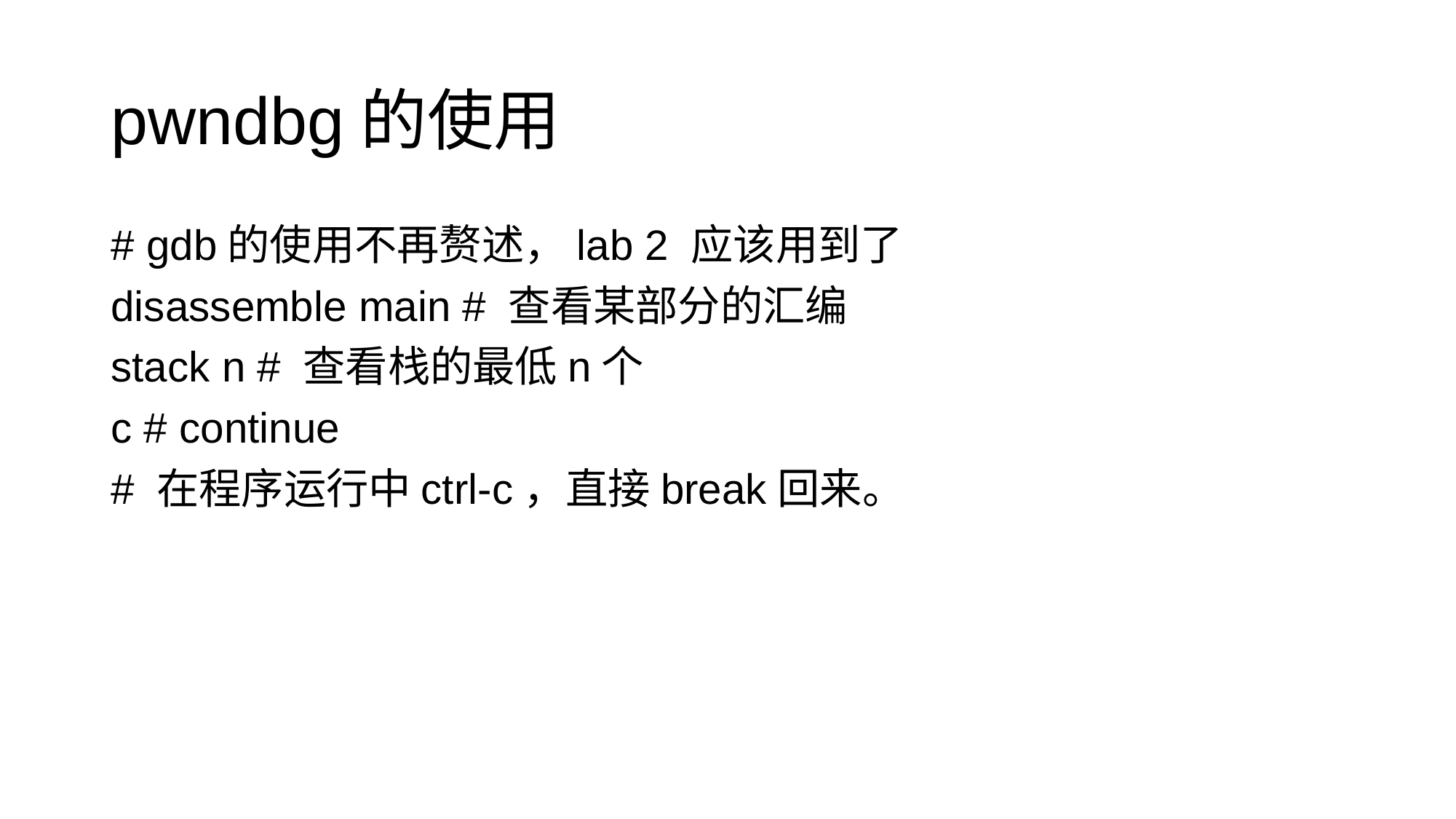

# pwndbg的使用
# gdb的使用不再赘述，lab 2 应该用到了
disassemble main # 查看某部分的汇编
stack n # 查看栈的最低n个
c # continue
# 在程序运行中ctrl-c，直接break回来。